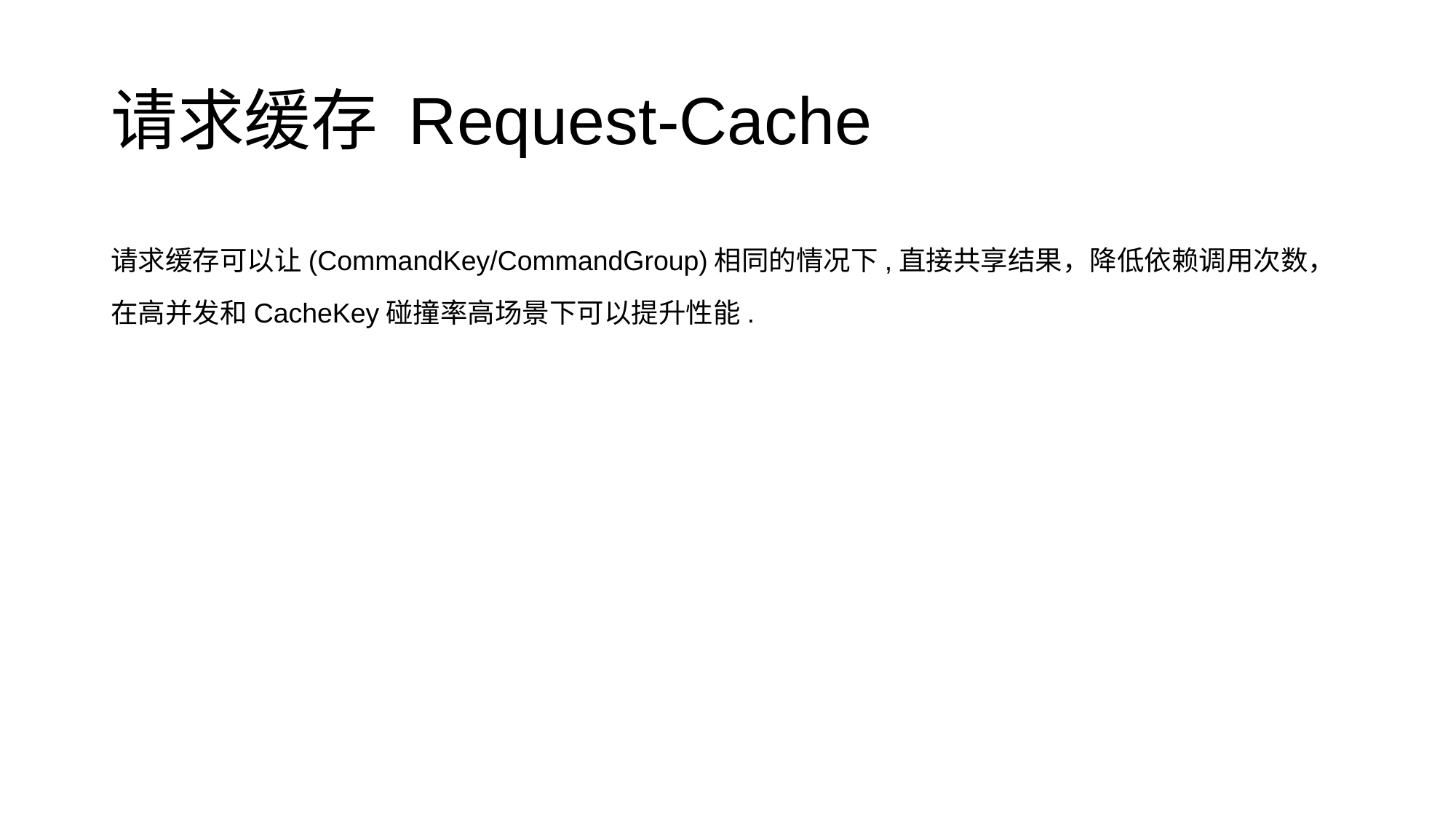

# 请求缓存 Request-Cache
请求缓存可以让(CommandKey/CommandGroup)相同的情况下,直接共享结果，降低依赖调用次数，在高并发和CacheKey碰撞率高场景下可以提升性能.